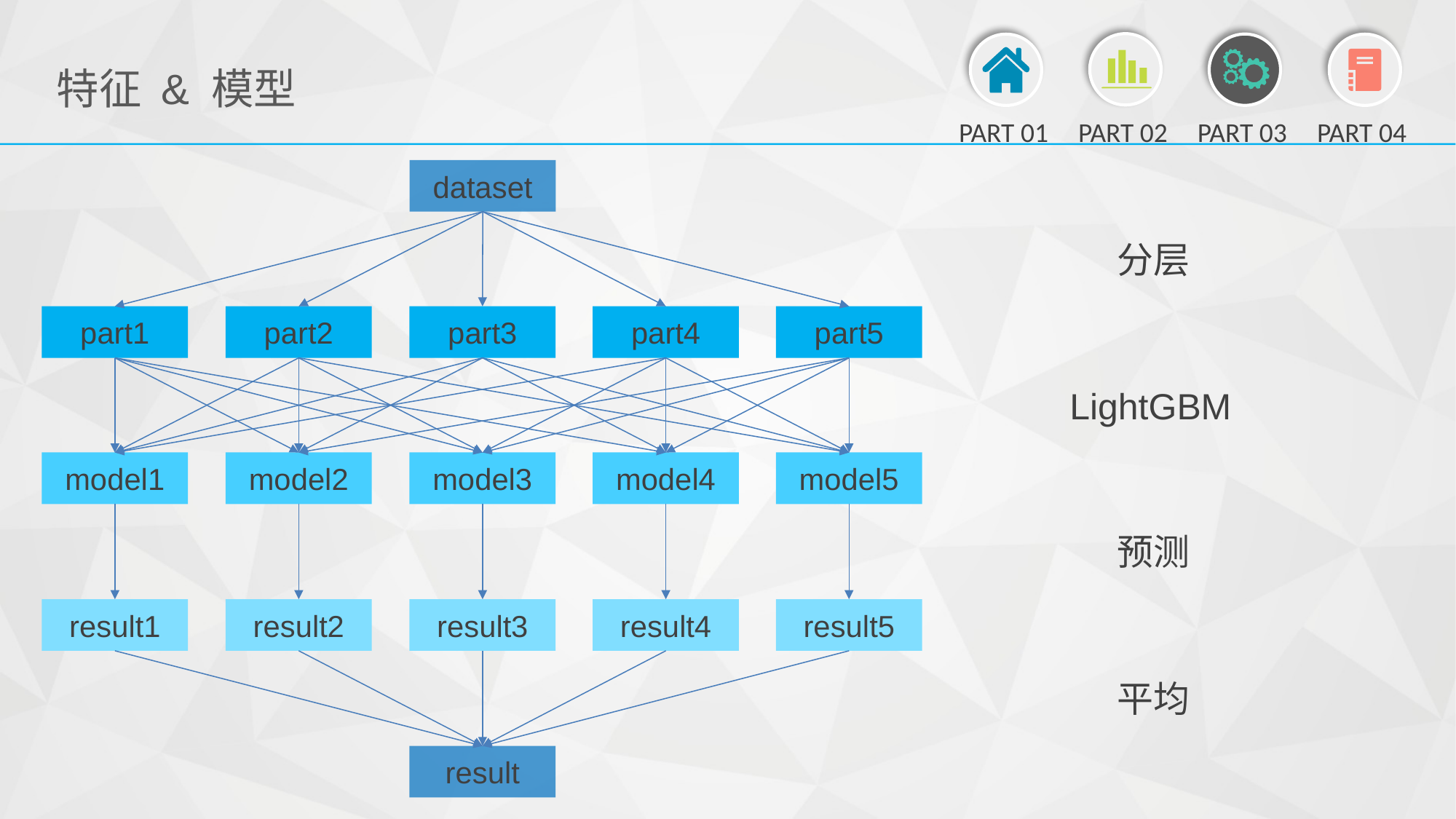

dataset
分层
part1
part2
part3
part4
part5
LightGBM
model1
model2
model3
model4
model5
预测
result1
result2
result3
result4
result5
平均
result